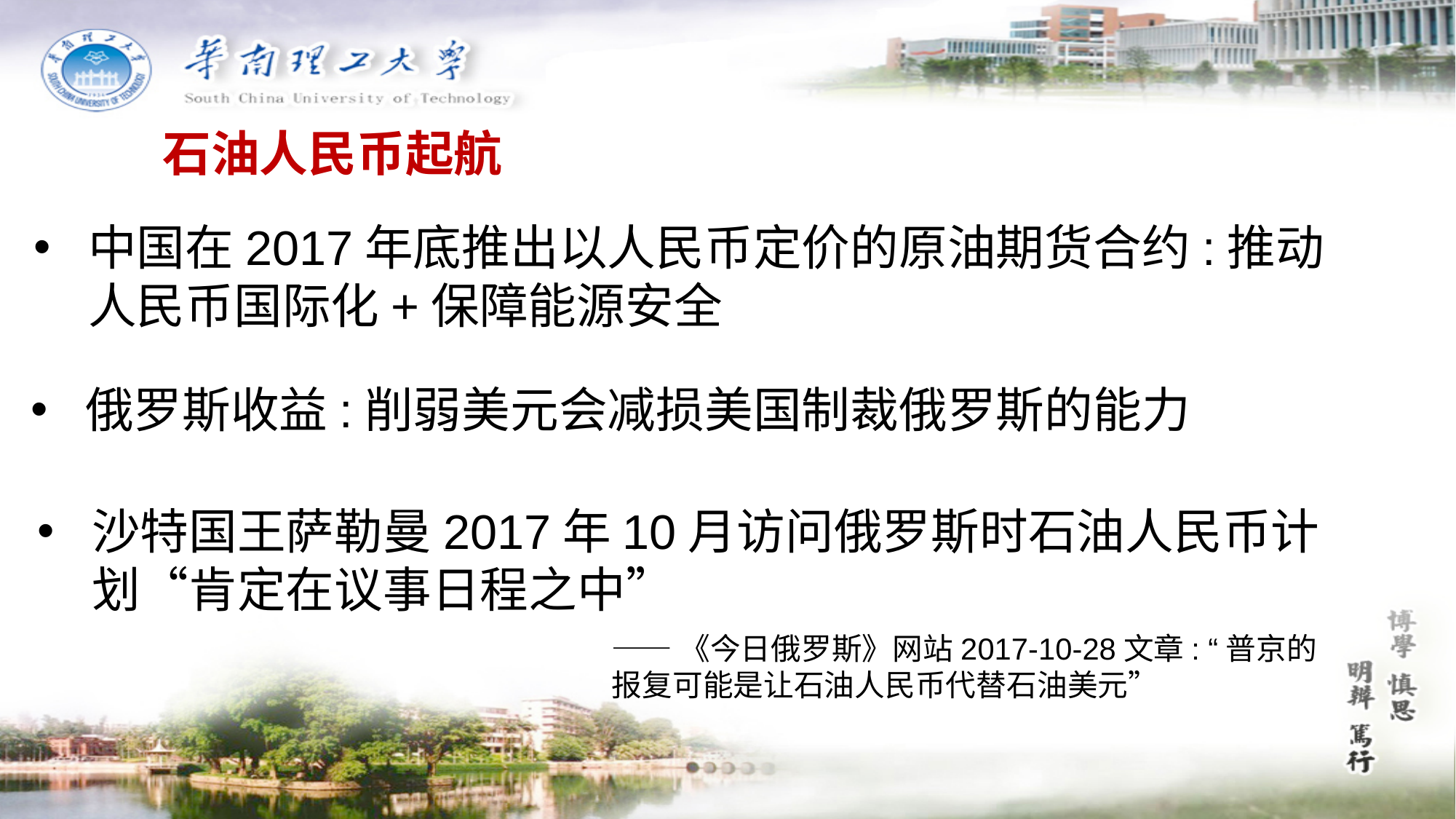

石油人民币起航
中国在2017年底推出以人民币定价的原油期货合约:推动人民币国际化+保障能源安全
俄罗斯收益:削弱美元会减损美国制裁俄罗斯的能力
沙特国王萨勒曼2017年10月访问俄罗斯时石油人民币计划“肯定在议事日程之中”
——《今日俄罗斯》网站2017-10-28文章: “普京的报复可能是让石油人民币代替石油美元”